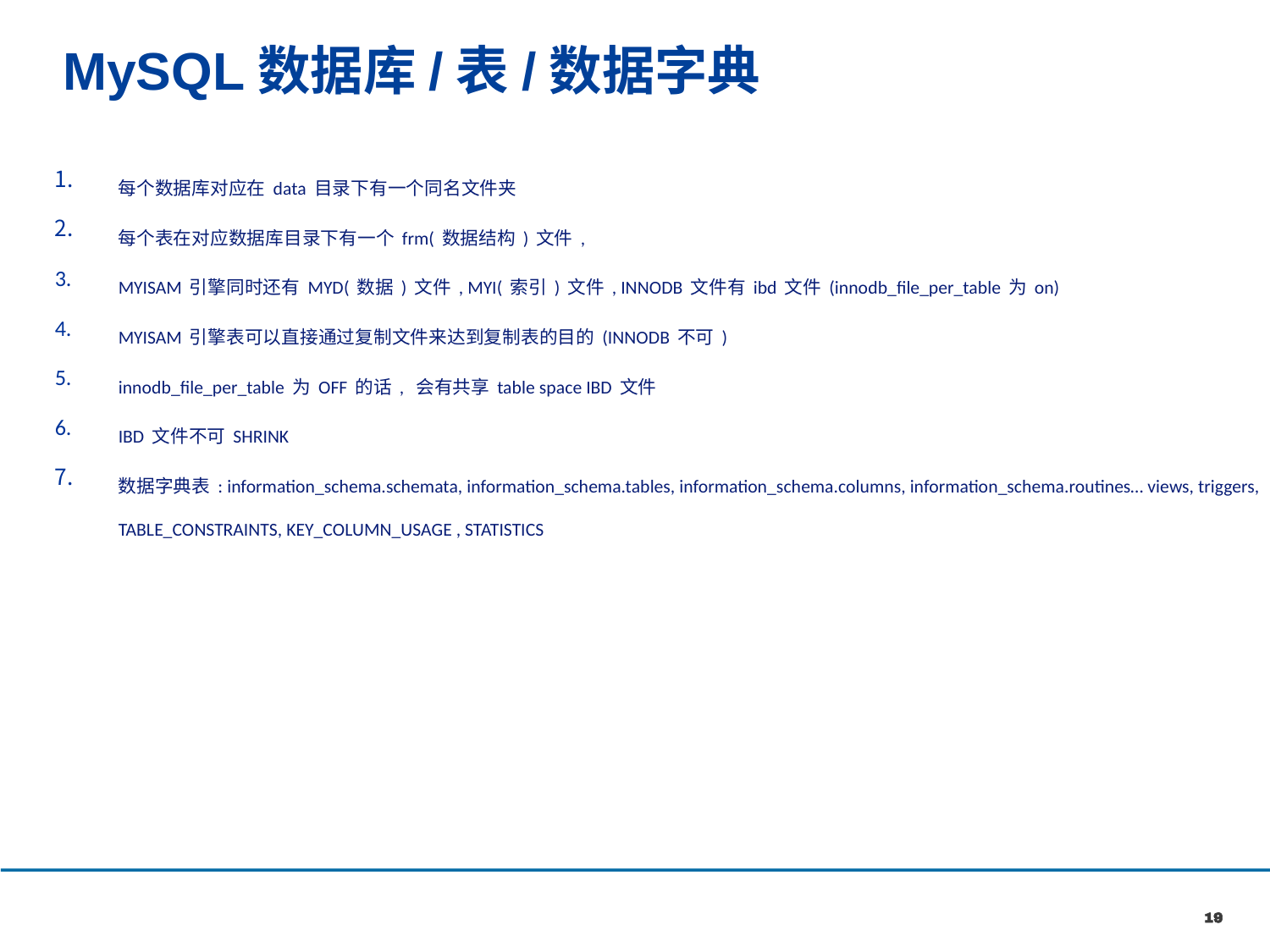

# MySQL数据库/表/数据字典

每个数据库对应在data目录下有一个同名文件夹
每个表在对应数据库目录下有一个frm(数据结构)文件,
MYISAM引擎同时还有MYD(数据)文件, MYI(索引)文件, INNODB文件有ibd文件(innodb_file_per_table为on)
MYISAM引擎表可以直接通过复制文件来达到复制表的目的(INNODB不可)
innodb_file_per_table为OFF的话, 会有共享table space IBD文件
IBD文件不可SHRINK
数据字典表: information_schema.schemata, information_schema.tables, information_schema.columns, information_schema.routines… views, triggers, TABLE_CONSTRAINTS, KEY_COLUMN_USAGE , STATISTICS
19